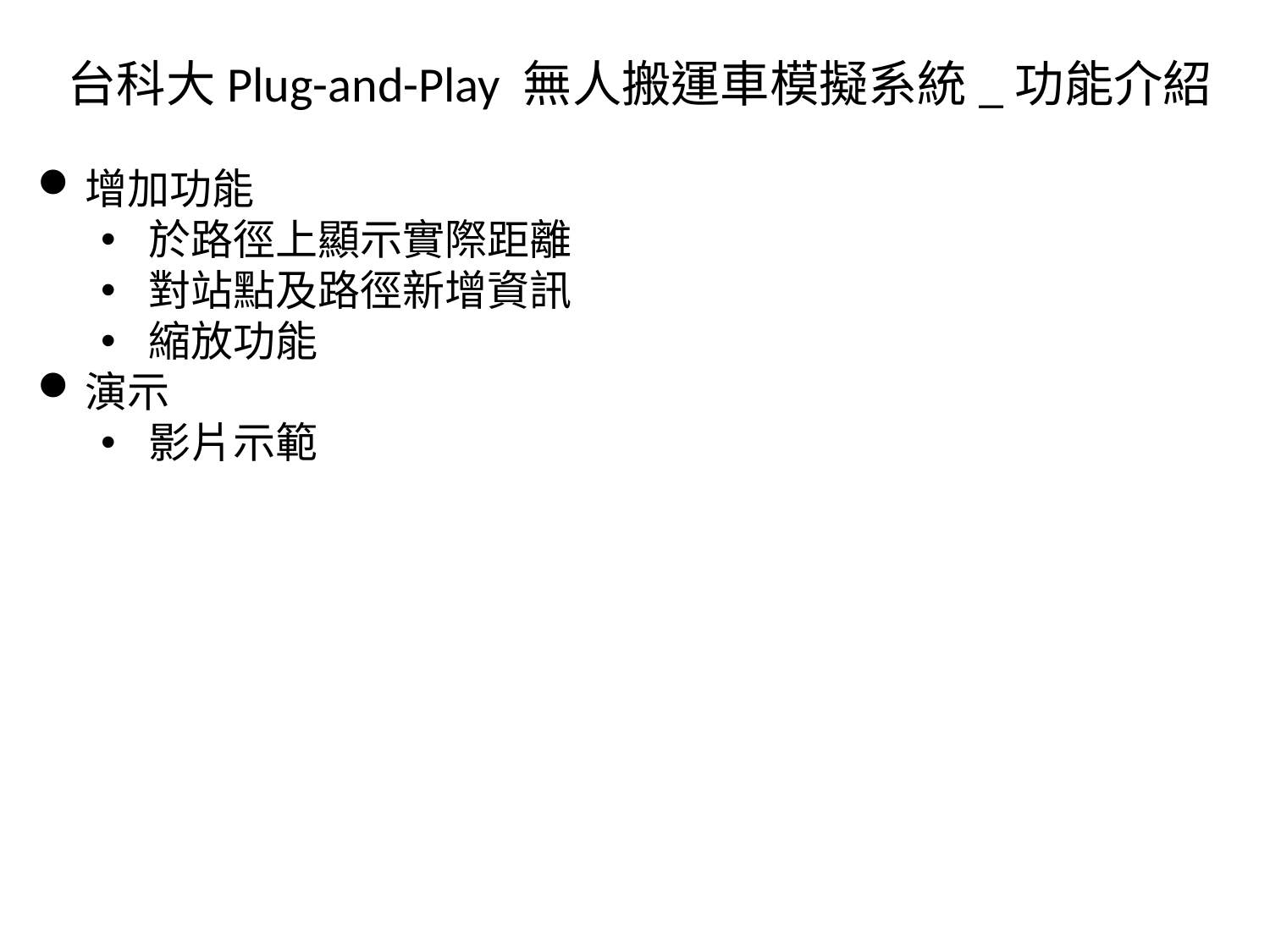

台科大Plug-and-Play 無人搬運車模擬系統_功能介紹
增加功能
於路徑上顯示實際距離
對站點及路徑新增資訊
縮放功能
演示
影片示範